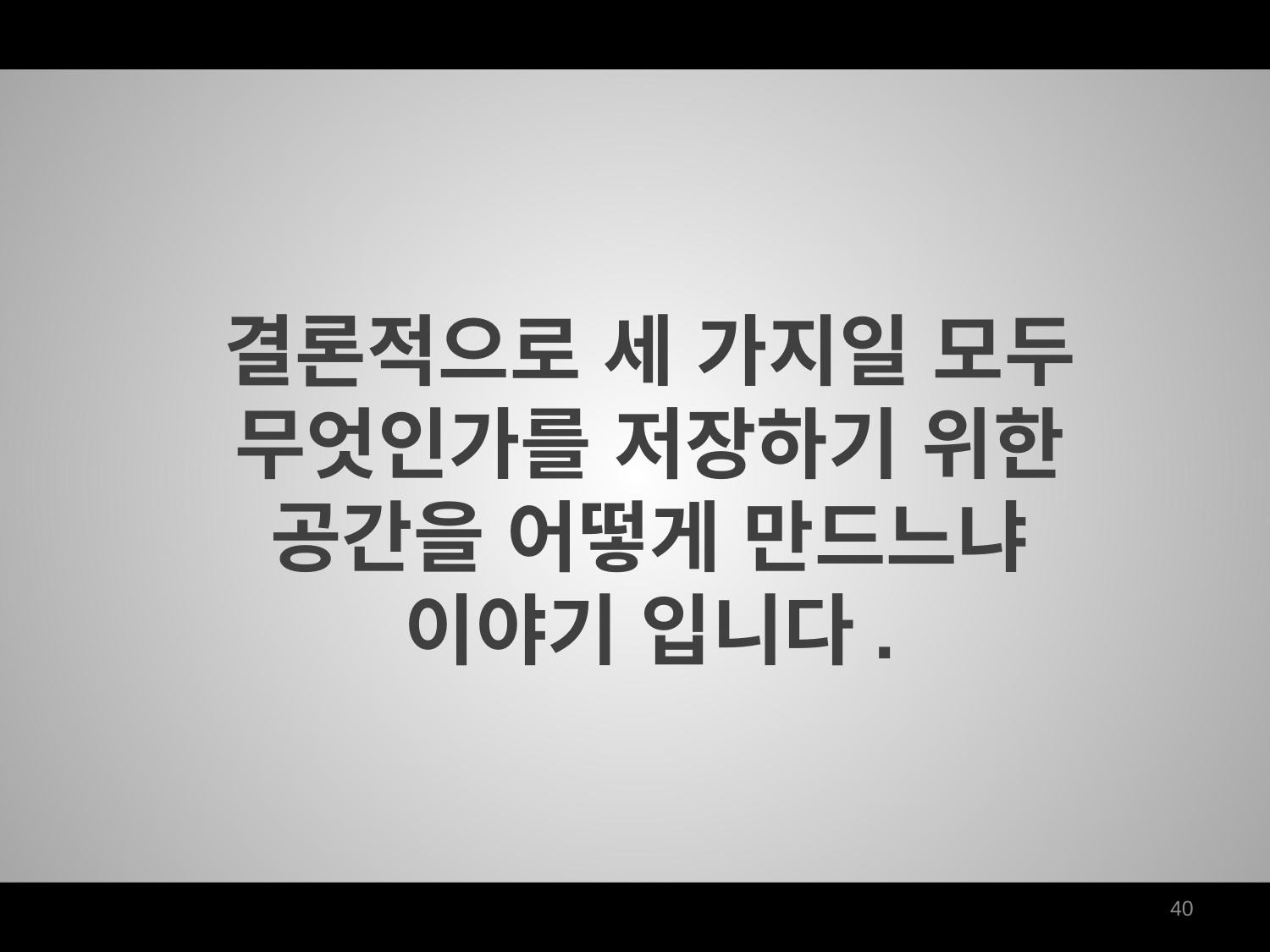

결론적으로 세 가지일 모두
무엇인가를 저장하기 위한
공간을 어떻게 만드느냐
이야기 입니다.
40